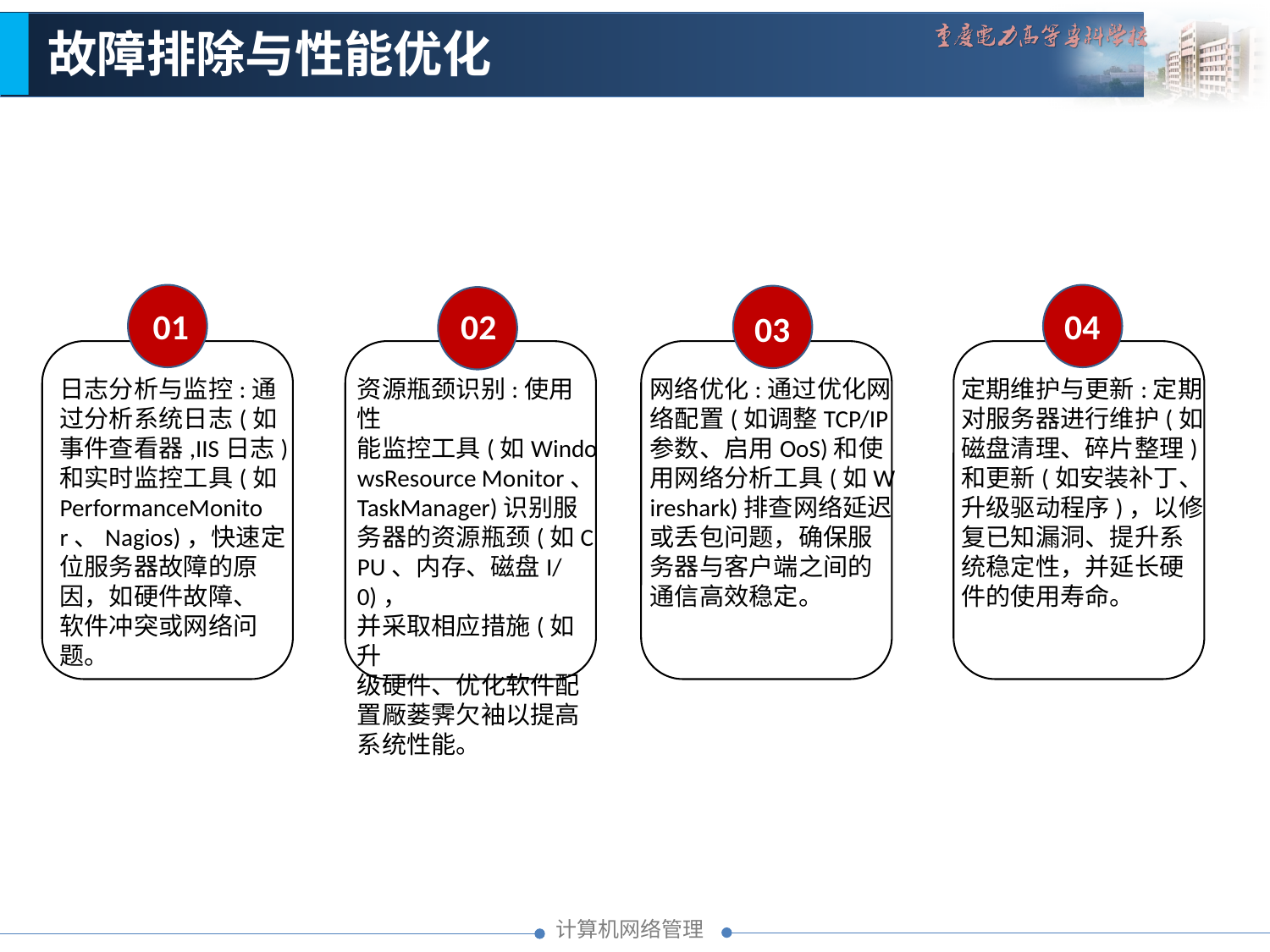

故障排除与性能优化

01
02
04
03

日志分析与监控:通
过分析系统日志(如
事件查看器,IIS日志)
和实时监控工具(如
PerformanceMonito
r、Nagios)，快速定
位服务器故障的原
因，如硬件故障、
软件冲突或网络问
题。
资源瓶颈识别:使用性
能监控工具(如Windo
wsResource Monitor、
TaskManager)识别服
务器的资源瓶颈(如C
PU、内存、磁盘I/0)，
并采取相应措施(如升
级硬件、优化软件配
置厰蒌霁欠袖以提高
系统性能。
网络优化:通过优化网
络配置(如调整TCP/IP
参数、启用OoS)和使
用网络分析工具(如W
ireshark)排查网络延迟
或丢包问题，确保服
务器与客户端之间的
通信高效稳定。
定期维护与更新:定期
对服务器进行维护(如
磁盘清理、碎片整理)
和更新(如安装补丁、
升级驱动程序)，以修
复已知漏洞、提升系
统稳定性，并延长硬
件的使用寿命。